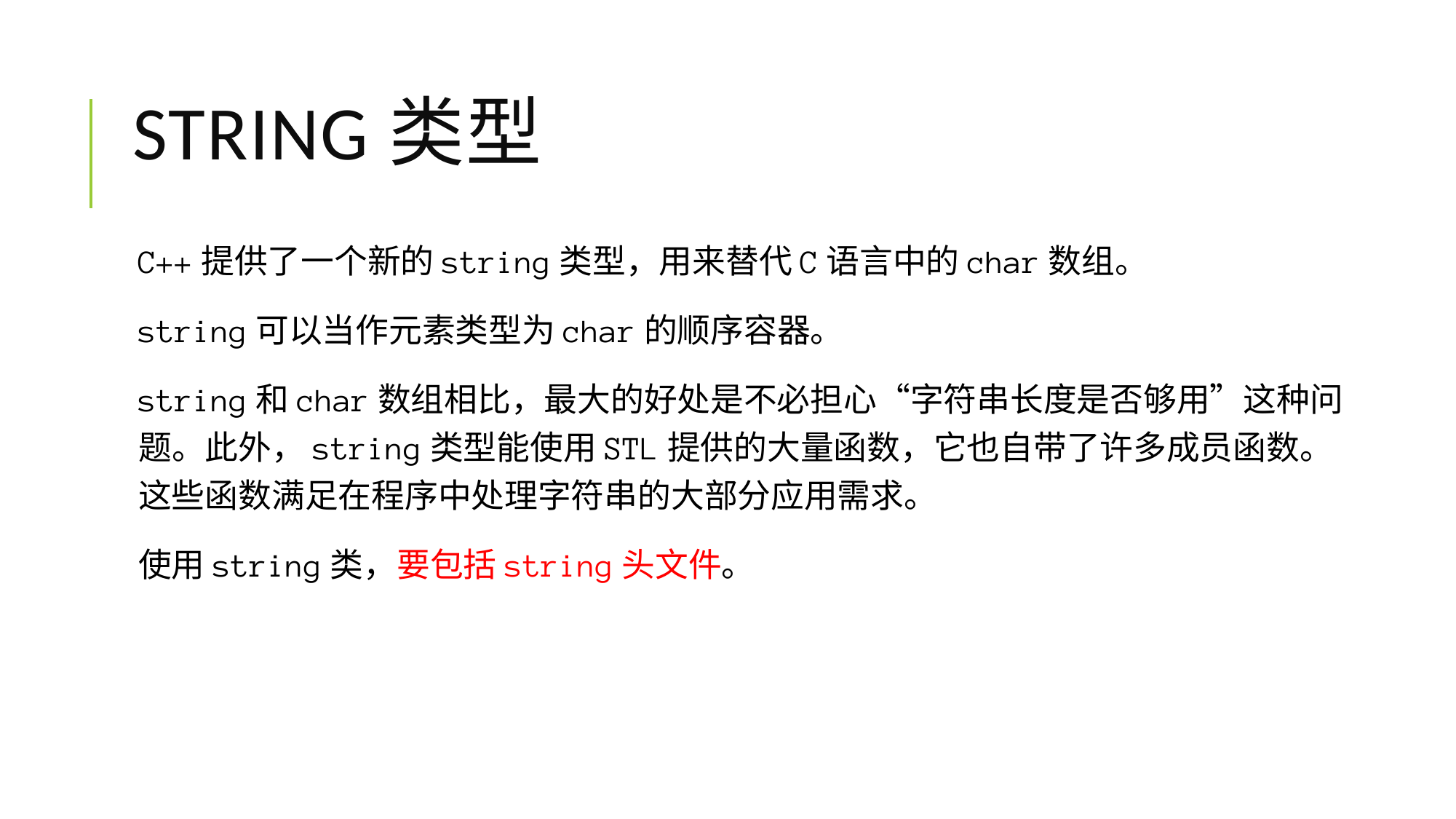

# String类型
C++提供了一个新的string类型，用来替代C语言中的char数组。
string可以当作元素类型为char的顺序容器。
string和char数组相比，最大的好处是不必担心“字符串长度是否够用”这种问题。此外，string类型能使用STL提供的大量函数，它也自带了许多成员函数。这些函数满足在程序中处理字符串的大部分应用需求。
使用string类，要包括string头文件。